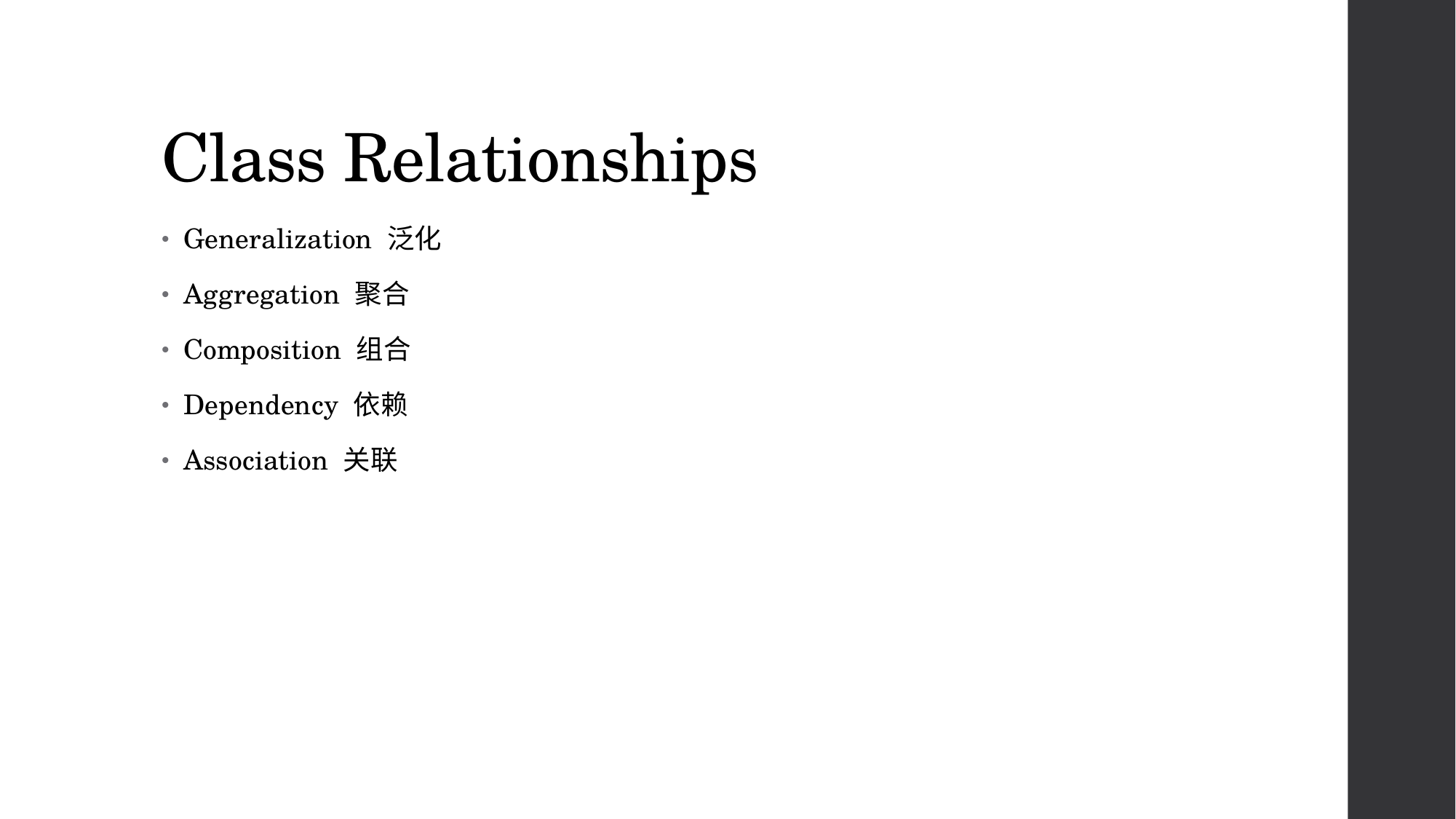

# Class Relationships
Generalization 泛化
Aggregation 聚合
Composition 组合
Dependency 依赖
Association 关联